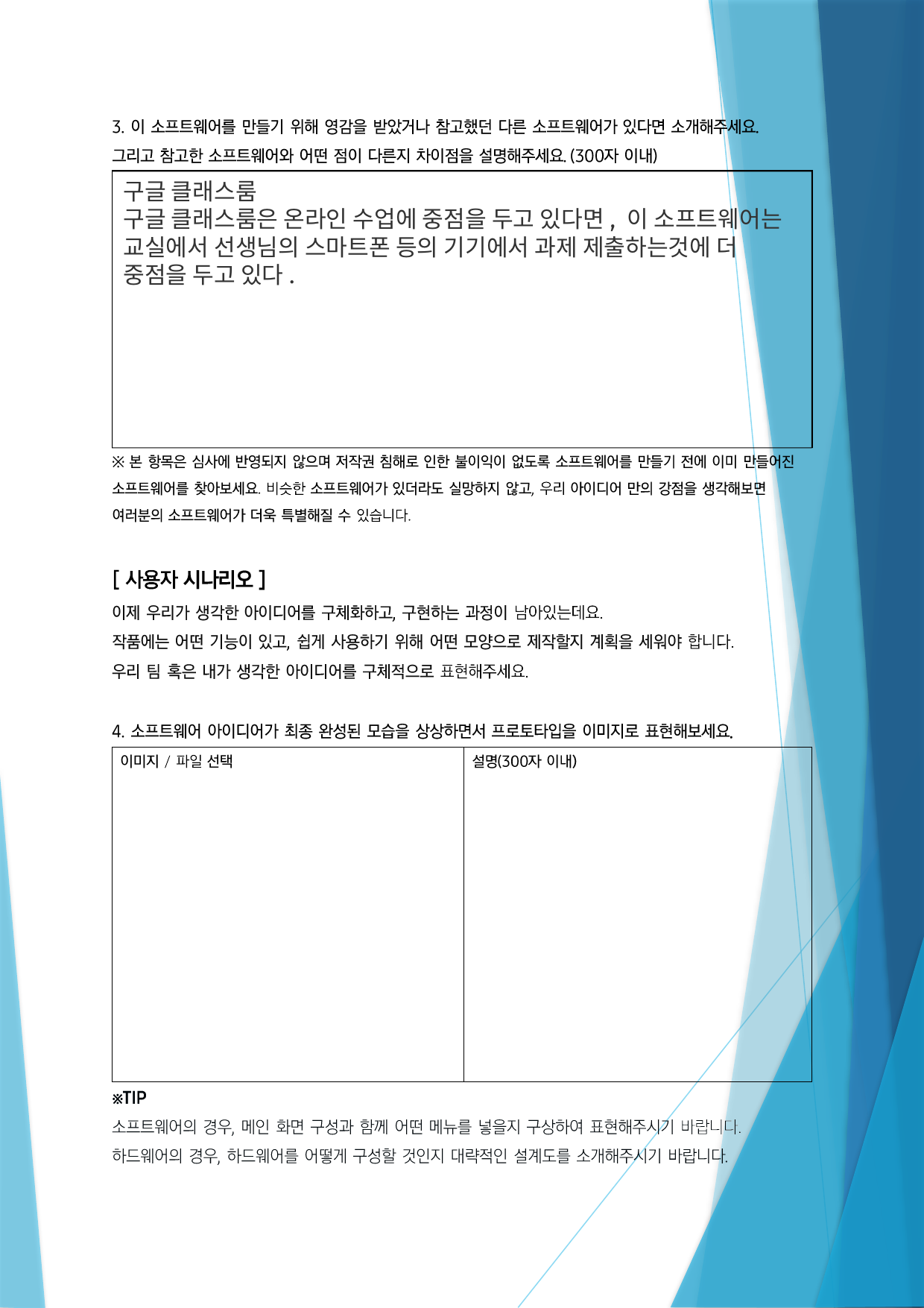

구글 클래스룸
구글 클래스룸은 온라인 수업에 중점을 두고 있다면, 이 소프트웨어는
교실에서 선생님의 스마트폰 등의 기기에서 과제 제출하는것에 더 중점을 두고 있다.

※

|  |  |
| --- | --- |